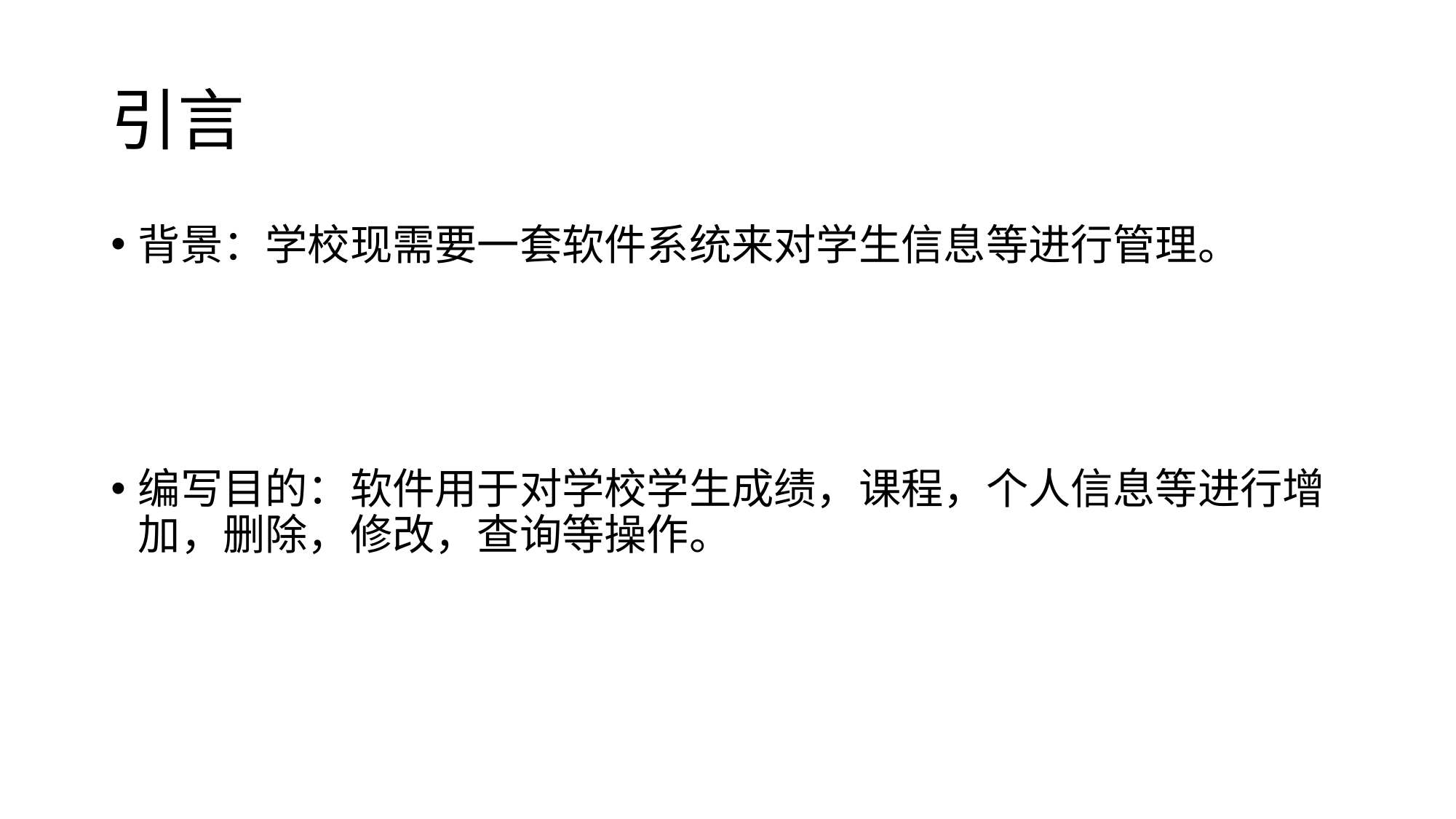

# 引言
背景：学校现需要一套软件系统来对学生信息等进行管理。

编写目的：软件用于对学校学生成绩，课程，个人信息等进行增加，删除，修改，查询等操作。